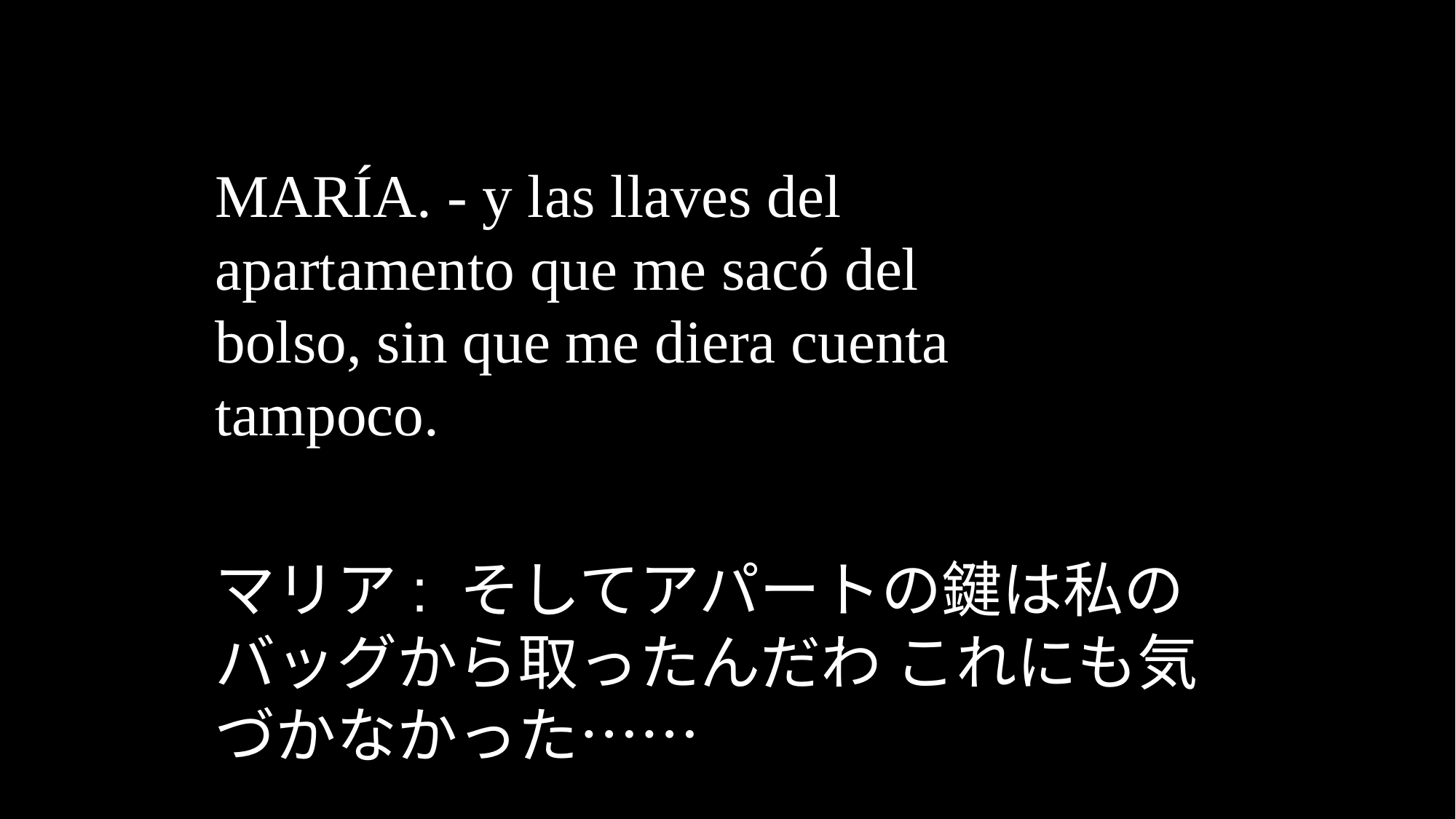

MARÍA. - y las llaves del apartamento que me sacó del bolso, sin que me diera cuenta tampoco.

マリア: そしてアパートの鍵は私のバッグから取ったんだわ これにも気づかなかった……